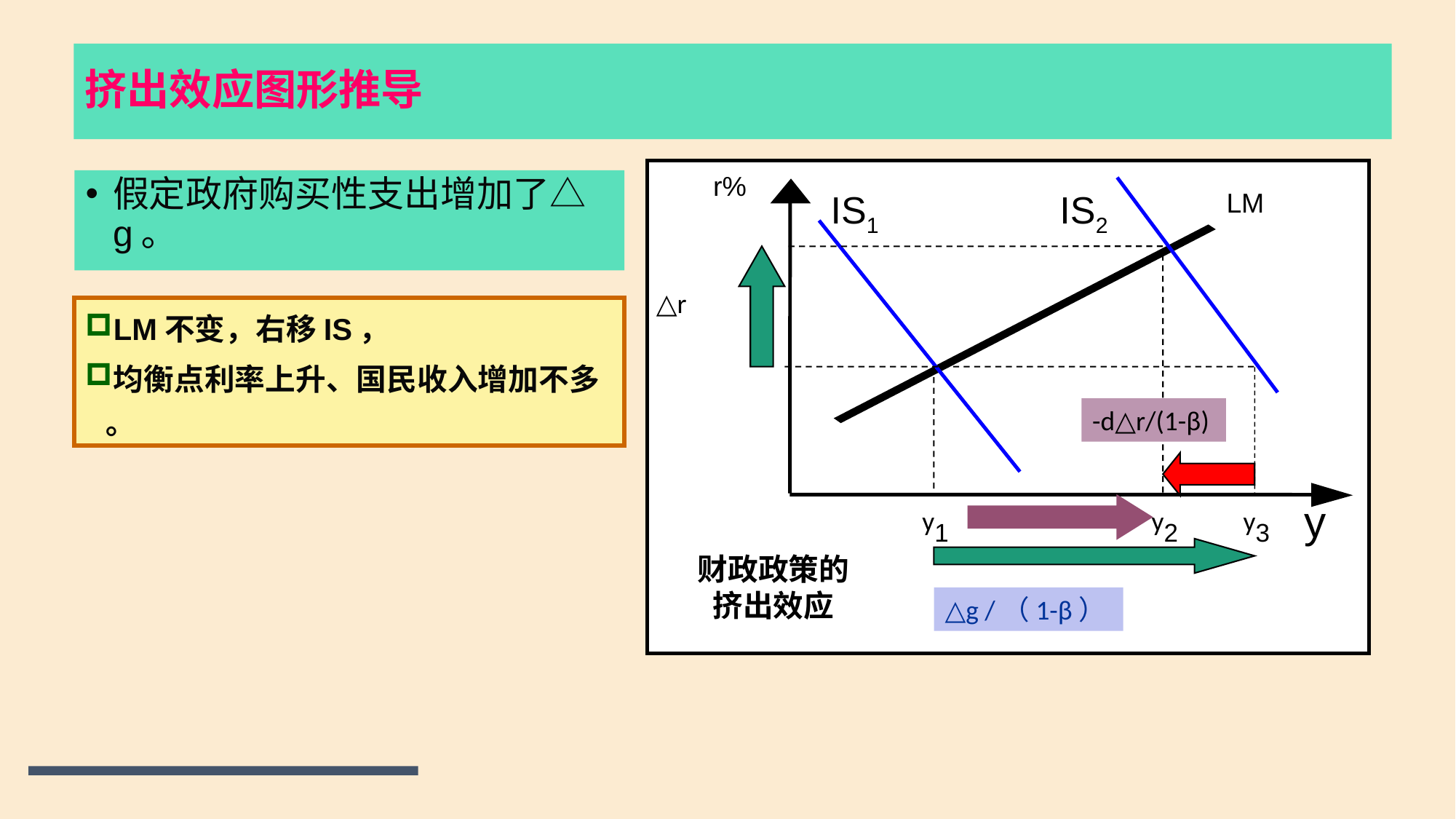

# 挤出效应图形推导

r%
假定政府购买性支出增加了△g｡

IS1
IS2
LM

△r
LM不变，右移IS，
均衡点利率上升、国民收入增加不多｡

-d△r/(1-β)

y1
y2
y3
y

财政政策的
挤出效应
△g /（1-β）